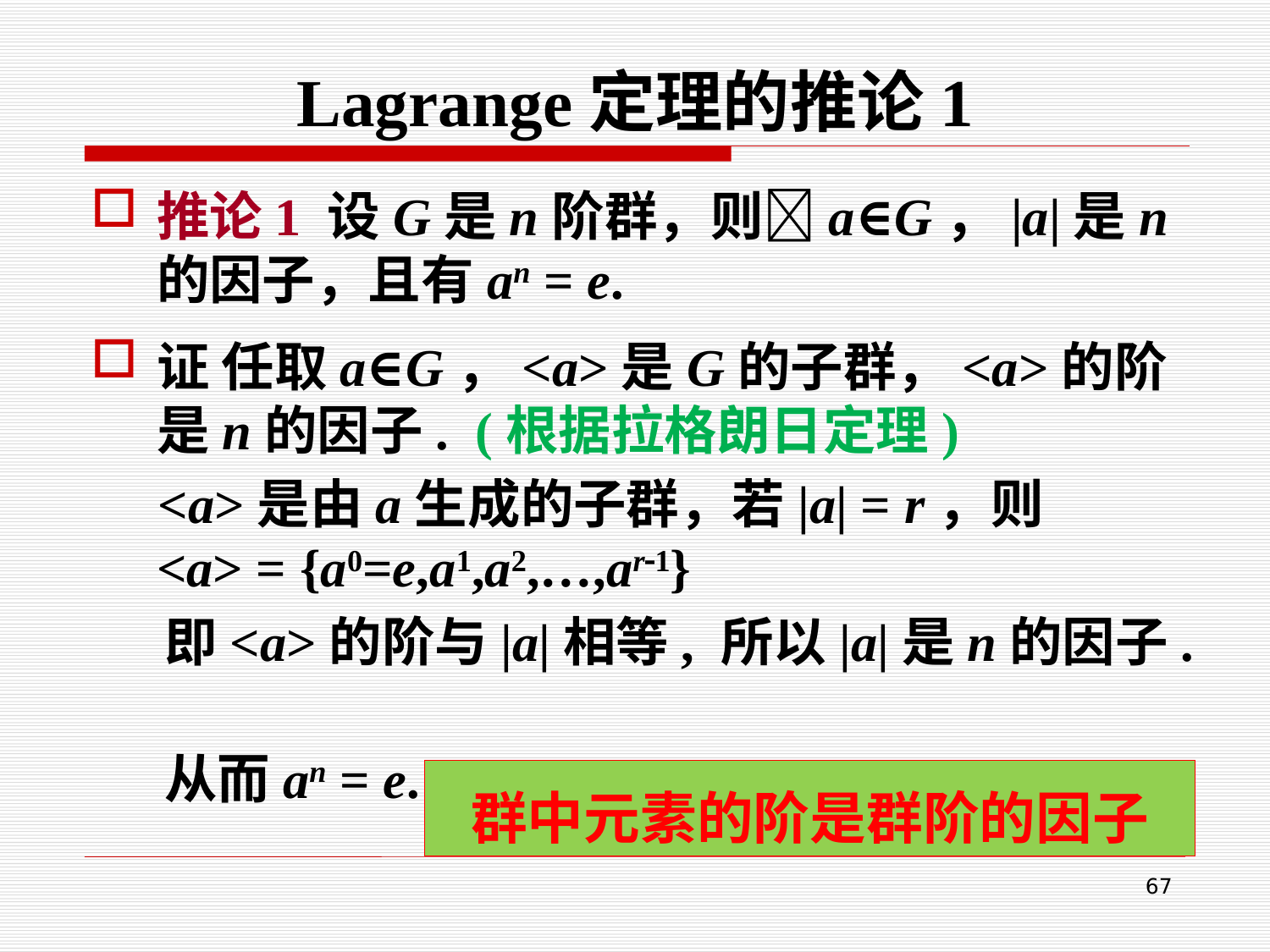

# Lagrange定理的推论1
推论1 设G是n阶群，则∀a∈G，|a|是n的因子，且有an = e.
证 任取a∈G，<a>是G的子群，<a>的阶是n的因子.  (根据拉格朗日定理)
     <a>是由a生成的子群，若|a| = r，则
<a> = {a0=e,a1,a2,…,ar−1}
     即<a>的阶与|a|相等, 所以|a|是n的因子.
     从而an = e.
群中元素的阶是群阶的因子
67